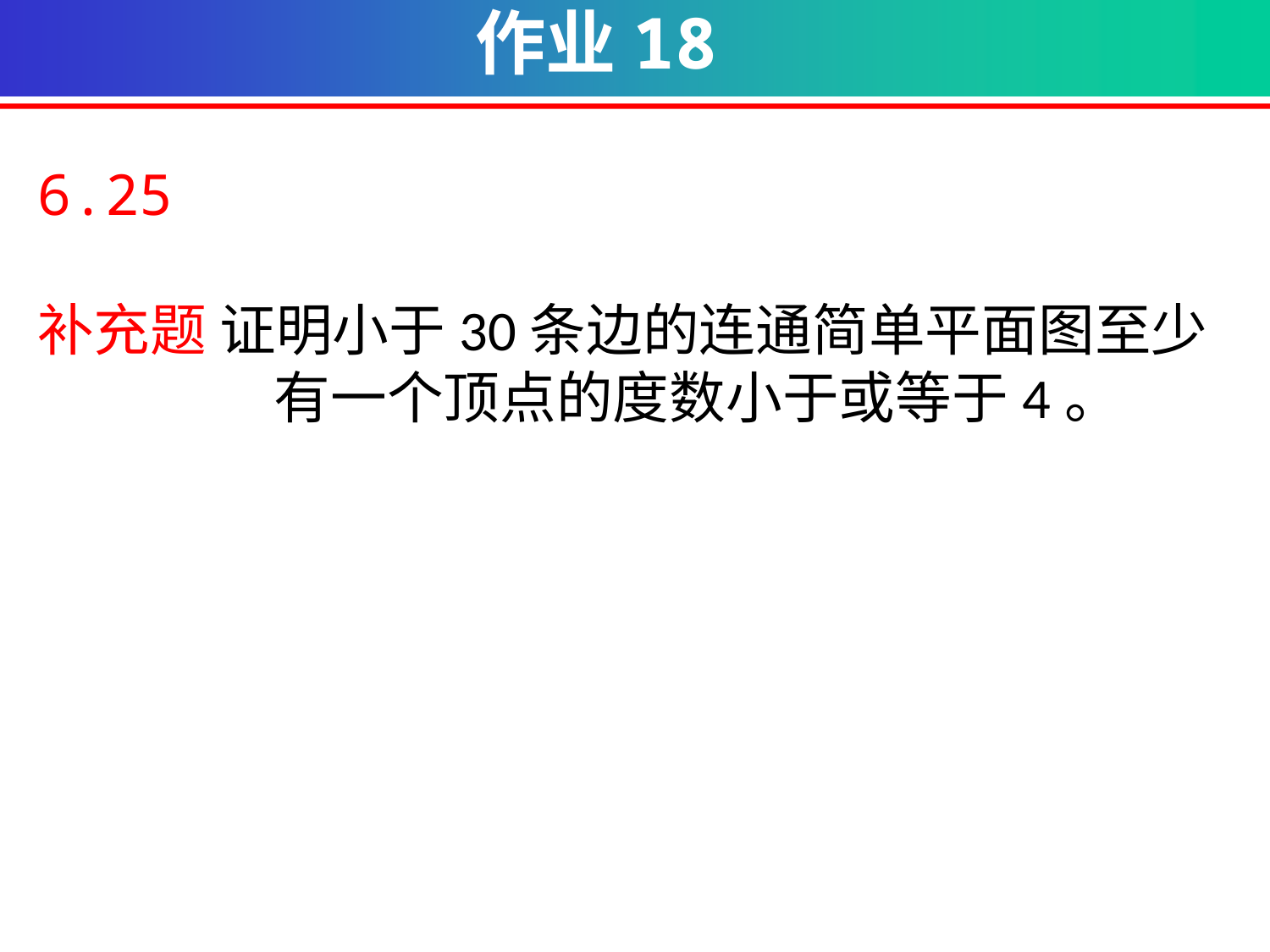

作业18
6.25

补充题 证明小于30条边的连通简单平面图至少有一个顶点的度数小于或等于4。